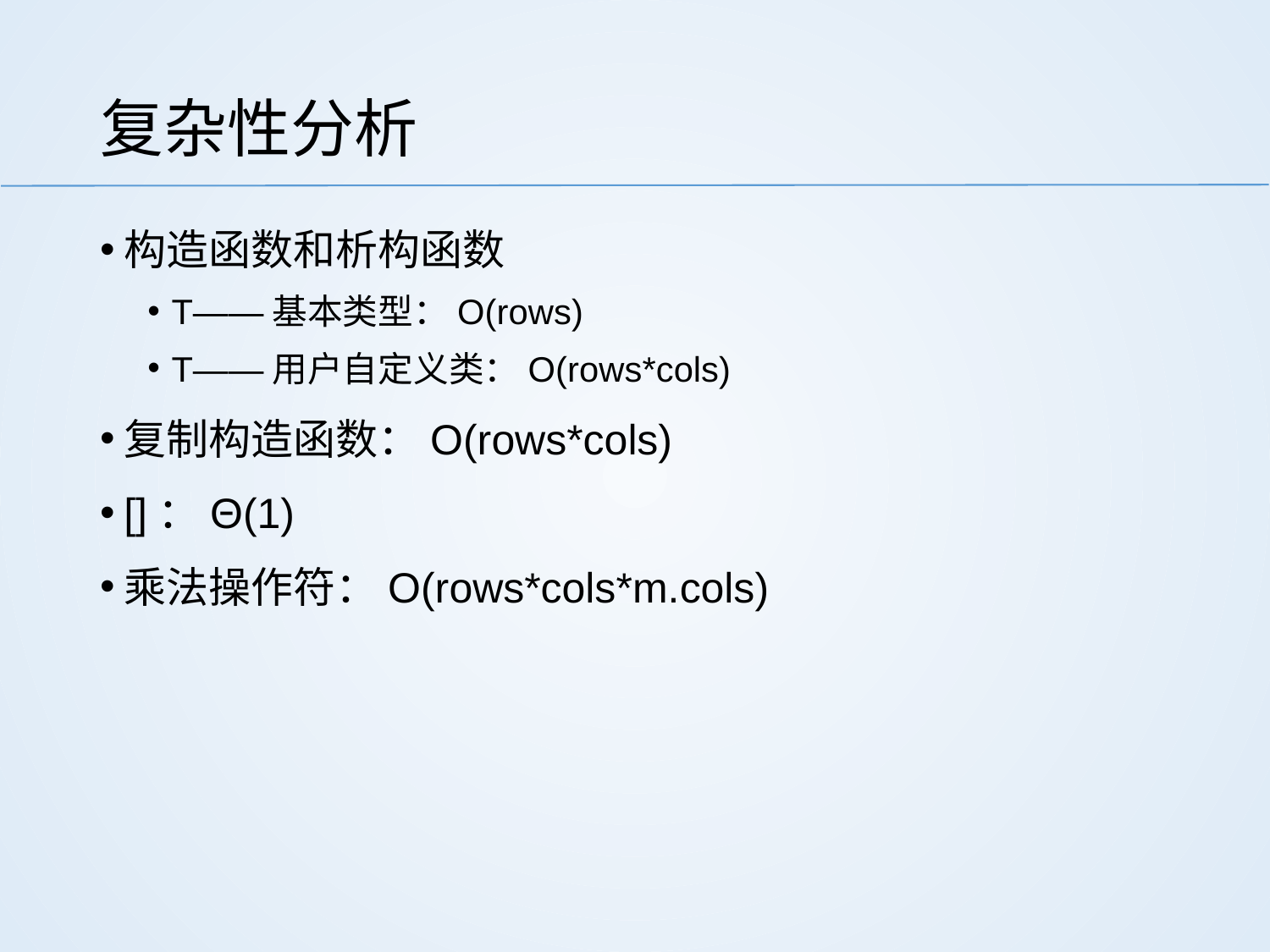

# 复杂性分析
构造函数和析构函数
T——基本类型：O(rows)
T——用户自定义类：O(rows*cols)
复制构造函数：O(rows*cols)
[]：Θ(1)
乘法操作符：O(rows*cols*m.cols)